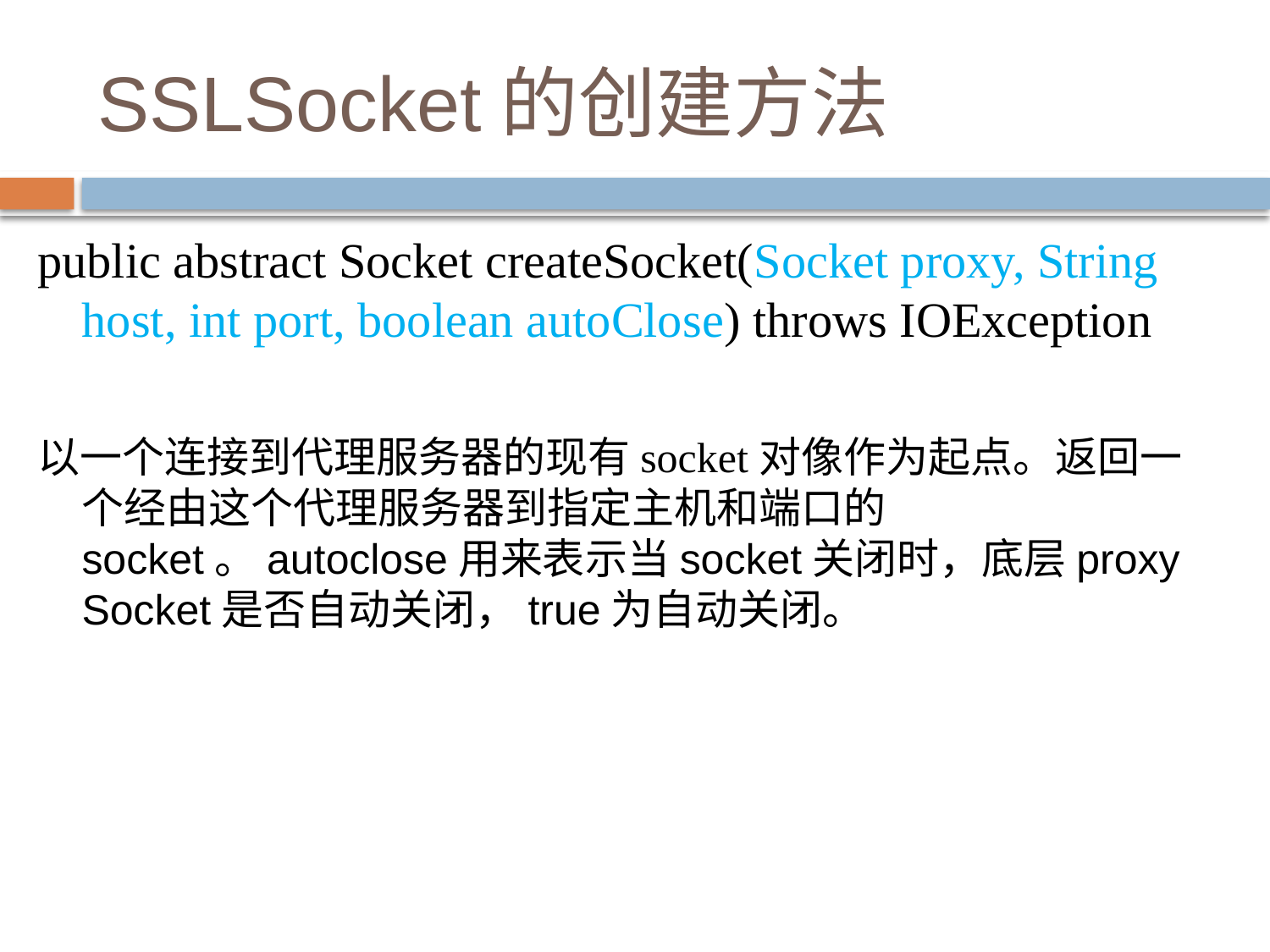

# SSLSocket的创建方法
public abstract Socket createSocket(Socket proxy, String host, int port, boolean autoClose) throws IOException

以一个连接到代理服务器的现有socket对像作为起点。返回一个经由这个代理服务器到指定主机和端口的socket。autoclose用来表示当socket关闭时，底层proxy Socket是否自动关闭，true为自动关闭。